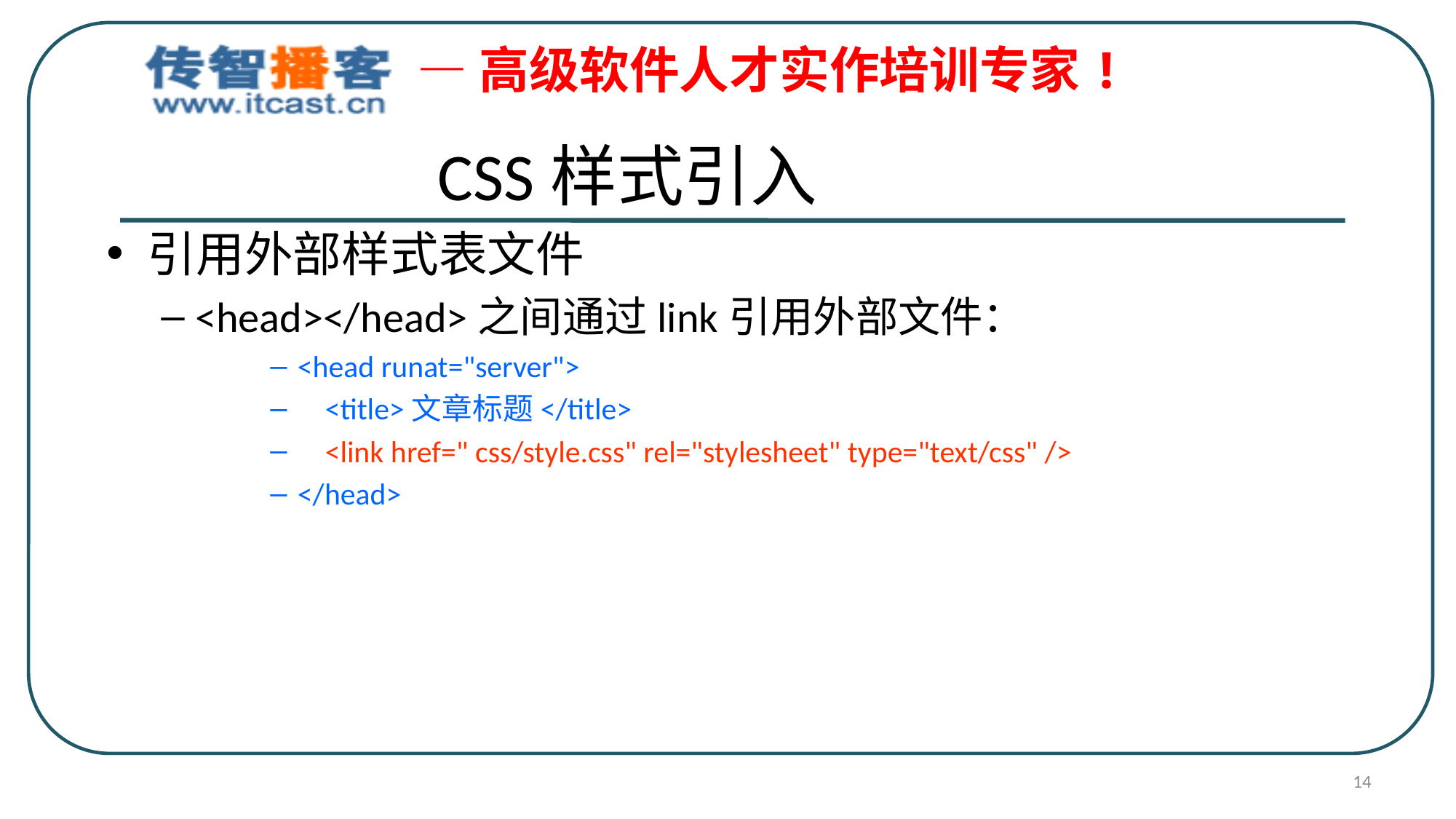

CSS样式引入
引用外部样式表文件
<head></head>之间通过link引用外部文件：
<head runat="server">
    <title>文章标题</title>
    <link href=" css/style.css" rel="stylesheet" type="text/css" />
</head>
14